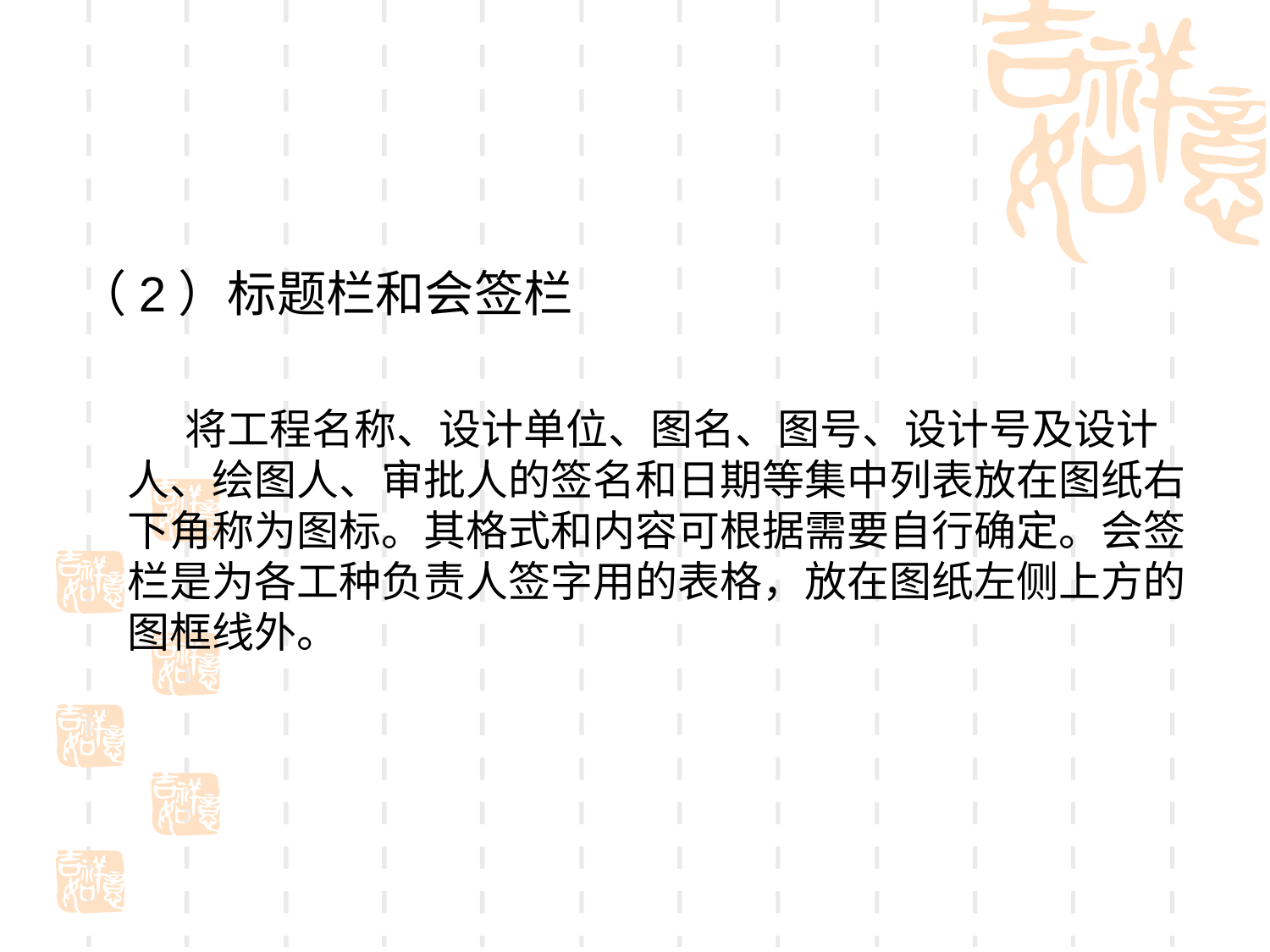

（2）标题栏和会签栏
     将工程名称、设计单位、图名、图号、设计号及设计人、绘图人、审批人的签名和日期等集中列表放在图纸右下角称为图标。其格式和内容可根据需要自行确定。会签栏是为各工种负责人签字用的表格，放在图纸左侧上方的图框线外。